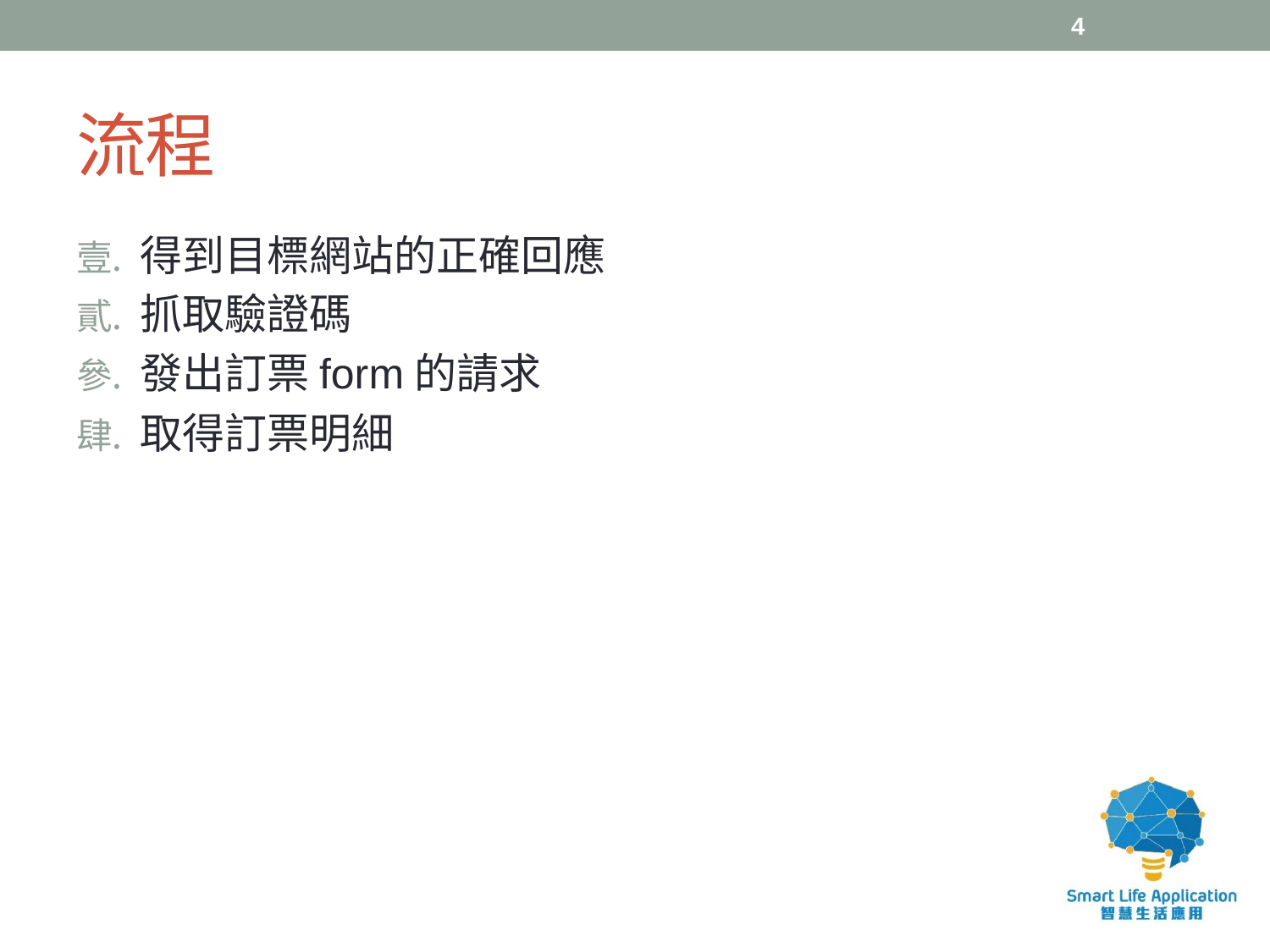

4
# 流程
得到目標網站的正確回應
抓取驗證碼
發出訂票form的請求
取得訂票明細